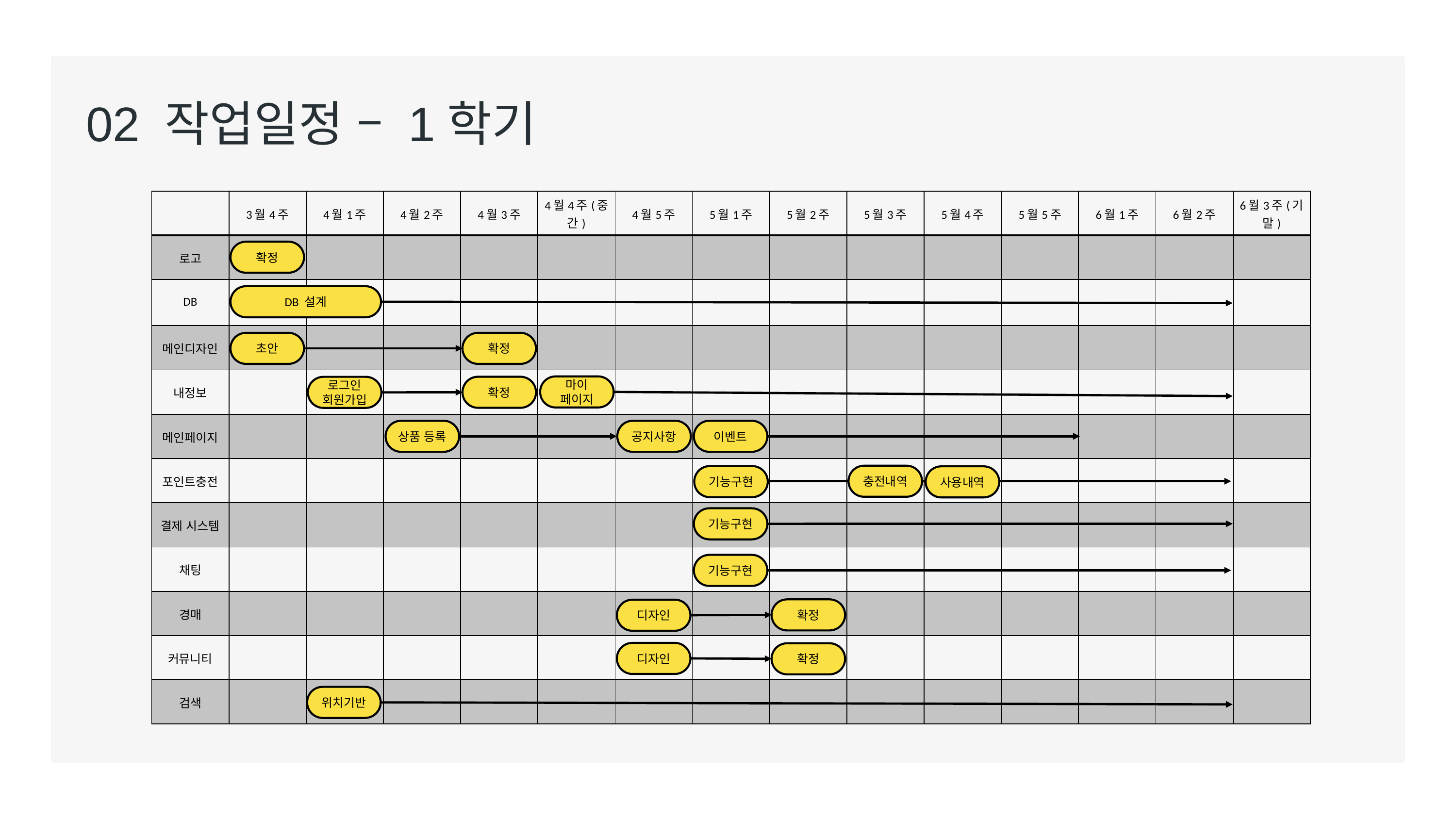

02 작업일정 – 1학기
|  | 3월4주 | 4월1주 | 4월2주 | 4월3주 | 4월4주(중간) | 4월5주 | 5월1주 | 5월2주 | 5월3주 | 5월4주 | 5월5주 | 6월1주 | 6월2주 | 6월3주(기말) |
| --- | --- | --- | --- | --- | --- | --- | --- | --- | --- | --- | --- | --- | --- | --- |
| 로고 |  |  |  |  |  |  |  |  |  |  |  |  |  |  |
| DB |  |  |  |  |  |  |  |  |  |  |  |  |  |  |
| 메인디자인 |  |  |  |  |  |  |  |  |  |  |  |  |  |  |
| 내정보 |  |  |  |  |  |  |  |  |  |  |  |  |  |  |
| 메인페이지 |  |  |  |  |  |  |  |  |  |  |  |  |  |  |
| 포인트충전 |  |  |  |  |  |  |  |  |  |  |  |  |  |  |
| 결제 시스템 |  |  |  |  |  |  |  |  |  |  |  |  |  |  |
| 채팅 |  |  |  |  |  |  |  |  |  |  |  |  |  |  |
| 경매 |  |  |  |  |  |  |  |  |  |  |  |  |  |  |
| 커뮤니티 |  |  |  |  |  |  |  |  |  |  |  |  |  |  |
| 검색 |  |  |  |  |  |  |  |  |  |  |  |  |  |  |
확정
DB 설계
초안
확정
마이
페이지
확정
로그인
회원가입
상품 등록
공지사항
이벤트
충전내역
기능구현
사용내역
기능구현
기능구현
확정
디자인
디자인
확정
위치기반